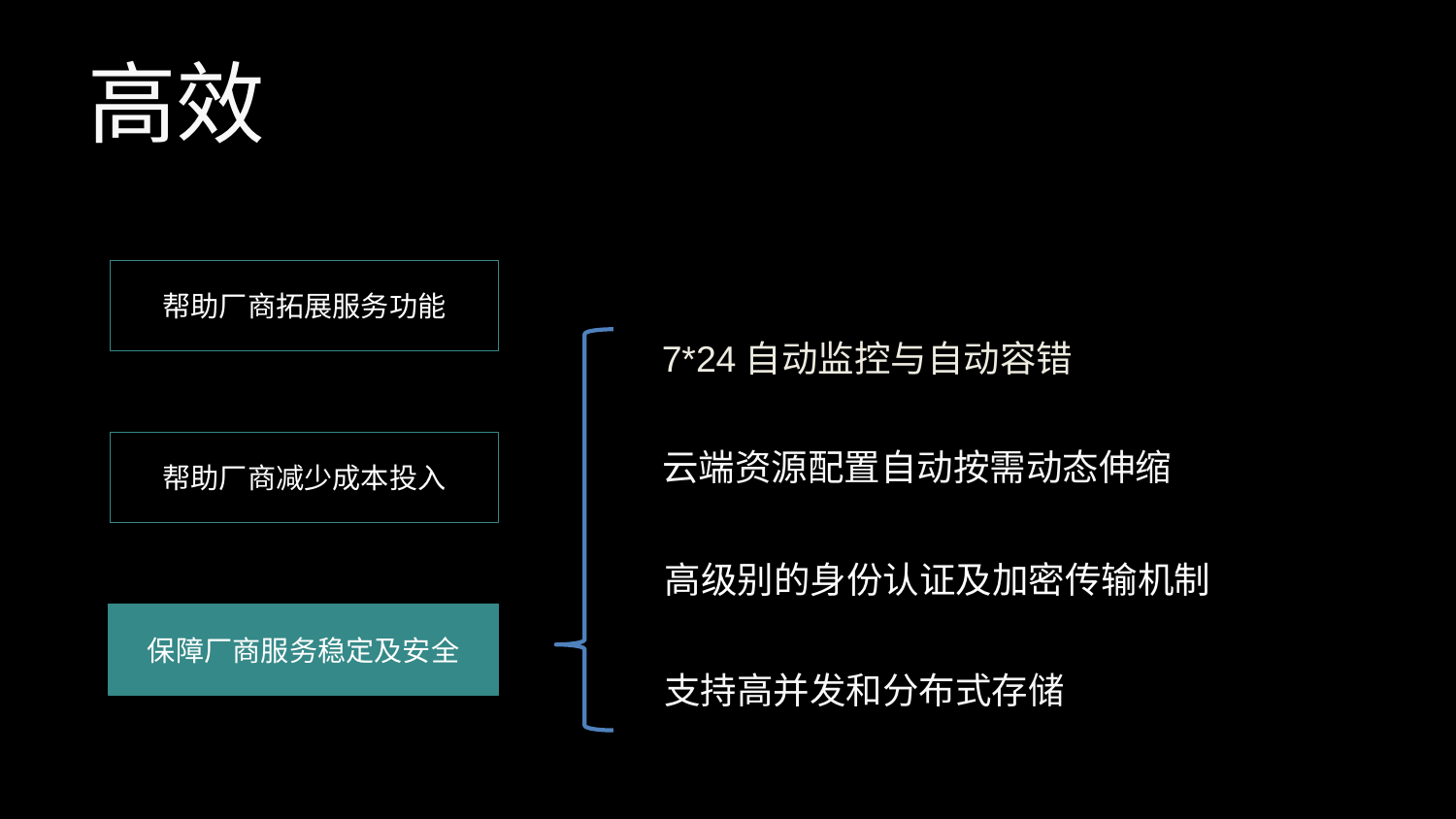

# 高效
帮助厂商拓展服务功能
7*24自动监控与自动容错

帮助厂商减少成本投入
云端资源配置自动按需动态伸缩
高级别的身份认证及加密传输机制
保障厂商服务稳定及安全
支持高并发和分布式存储